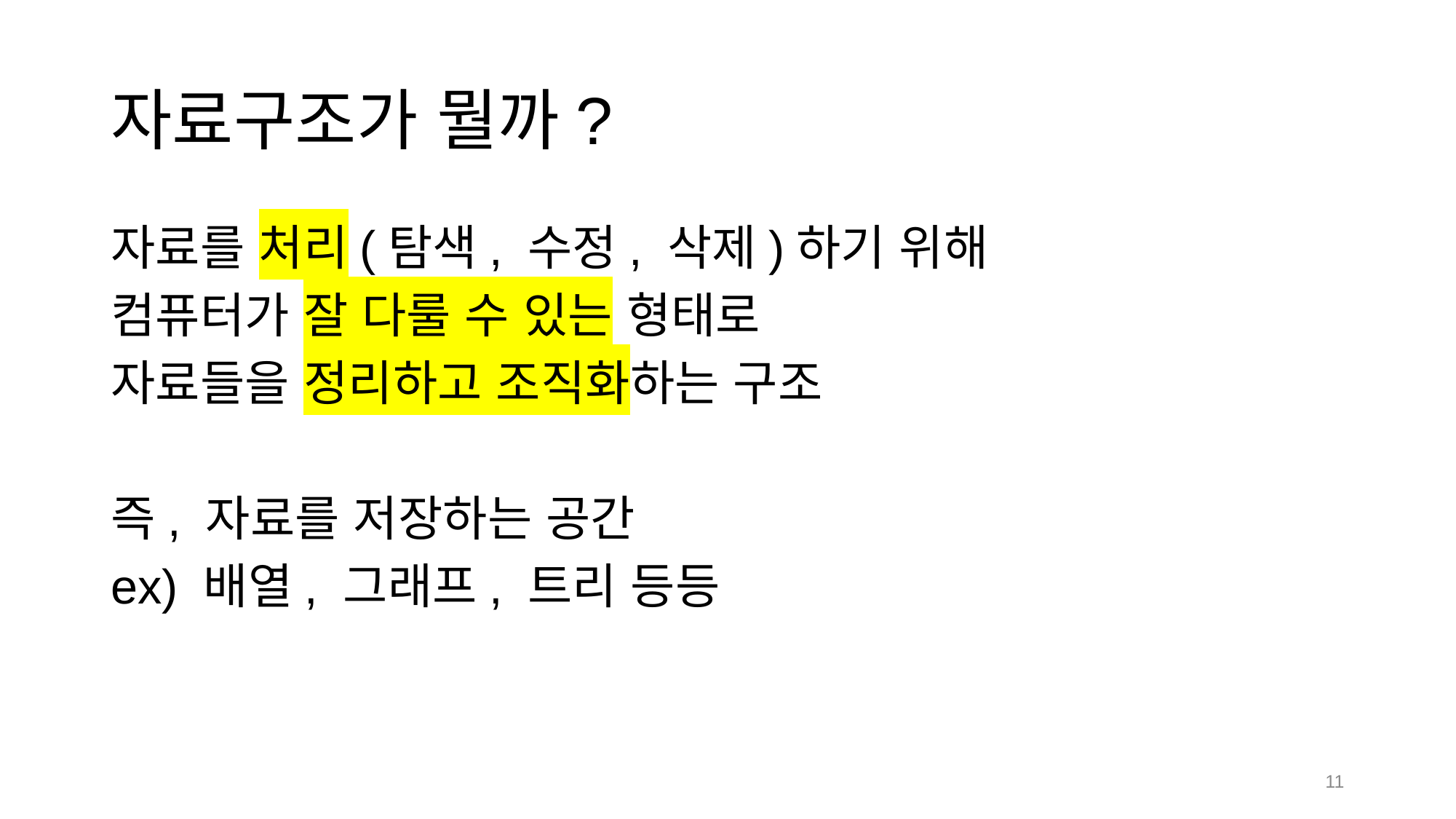

# 자료구조가 뭘까?
자료를 처리(탐색, 수정, 삭제)하기 위해
컴퓨터가 잘 다룰 수 있는 형태로
자료들을 정리하고 조직화하는 구조

즉, 자료를 저장하는 공간
ex) 배열, 그래프, 트리 등등
11